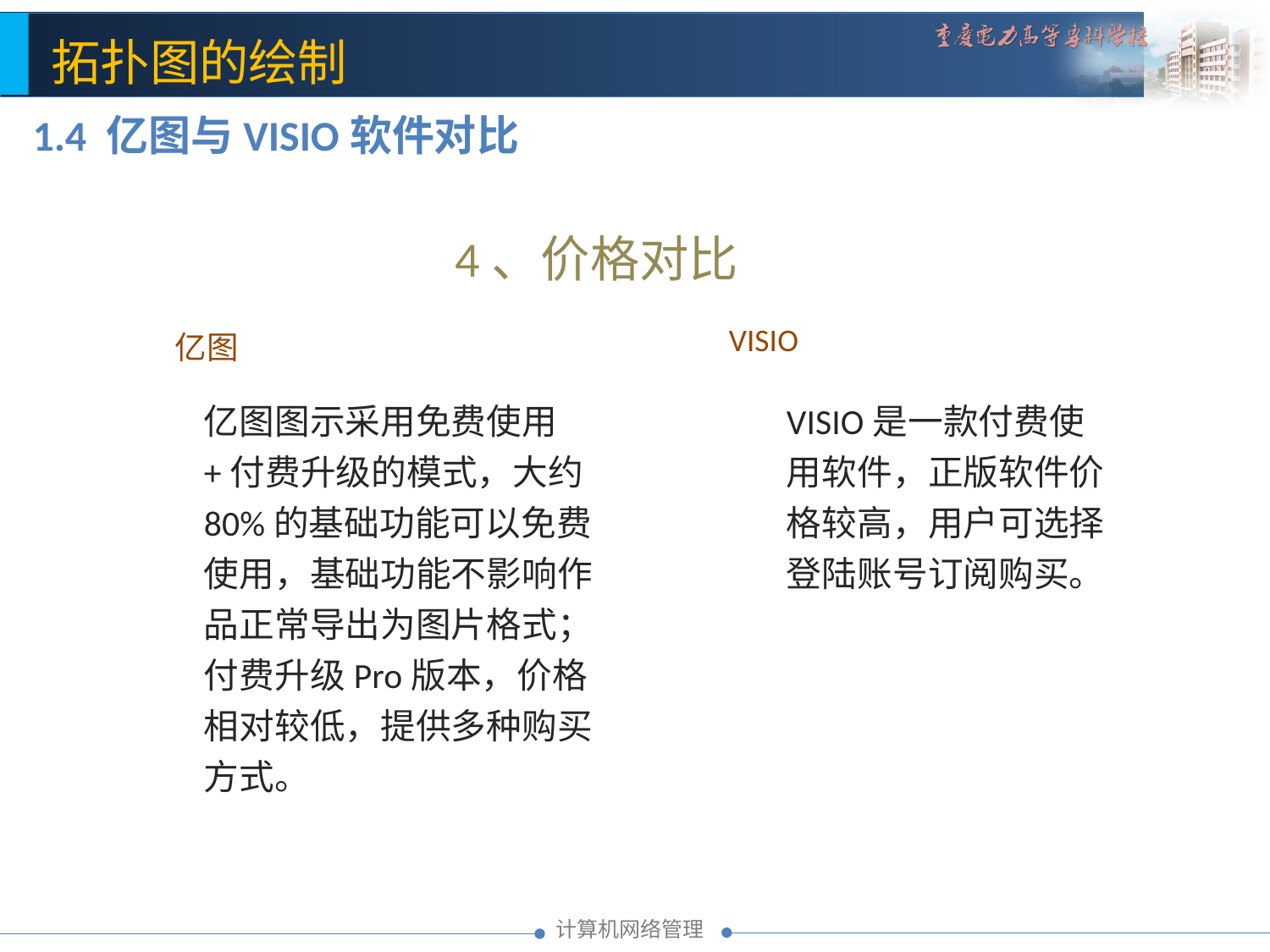

1.4 亿图与VISIO软件对比
4、价格对比
VISIO
亿图
亿图图示采用免费使用+付费升级的模式，大约80%的基础功能可以免费使用，基础功能不影响作品正常导出为图片格式；付费升级Pro版本，价格相对较低，提供多种购买方式。
VISIO是一款付费使用软件，正版软件价格较高，用户可选择登陆账号订阅购买。